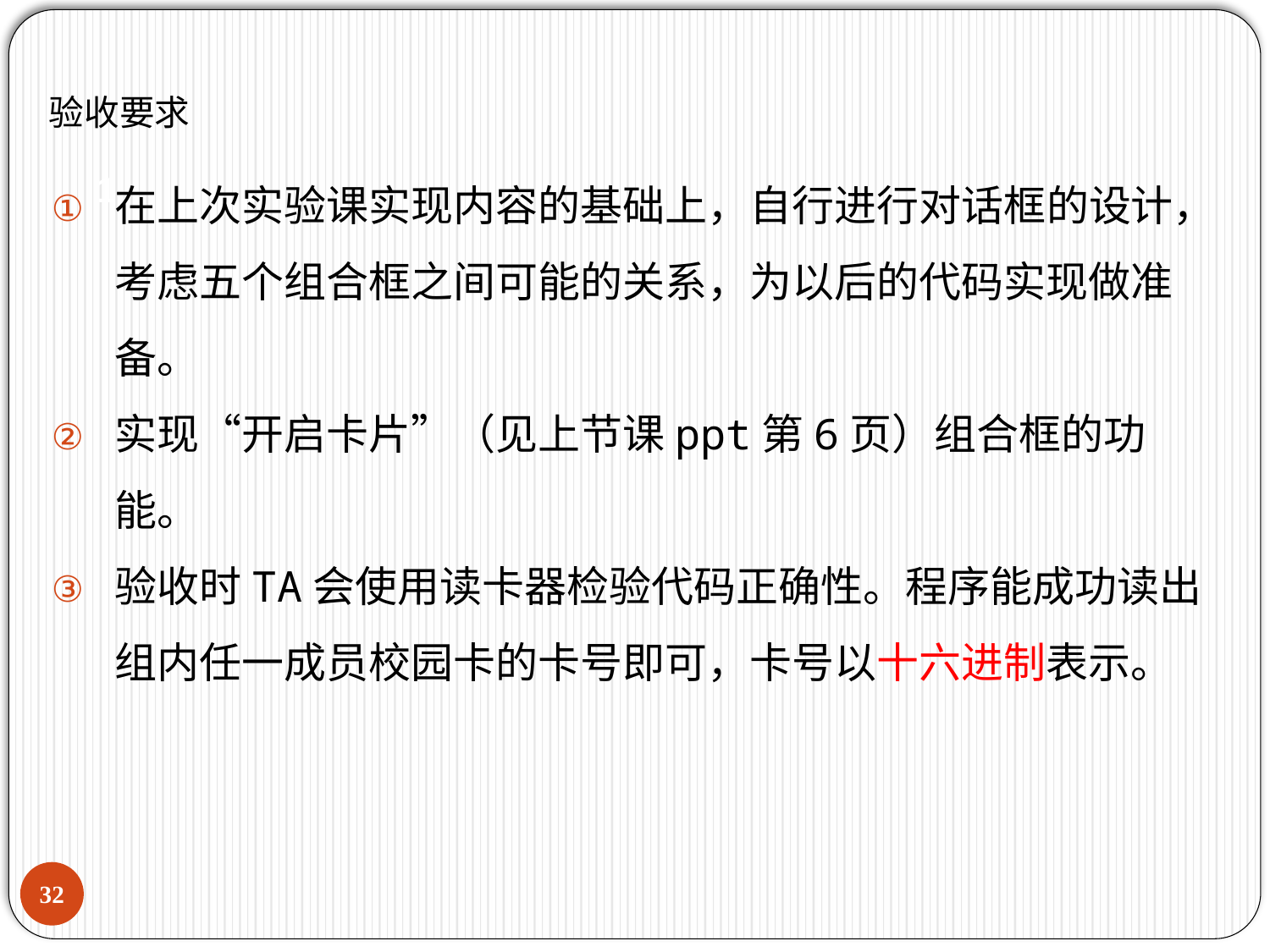

验收要求
在上次实验课实现内容的基础上，自行进行对话框的设计，考虑五个组合框之间可能的关系，为以后的代码实现做准备。
实现“开启卡片”（见上节课ppt第6页）组合框的功能。
验收时TA会使用读卡器检验代码正确性。程序能成功读出组内任一成员校园卡的卡号即可，卡号以十六进制表示。

1.
32